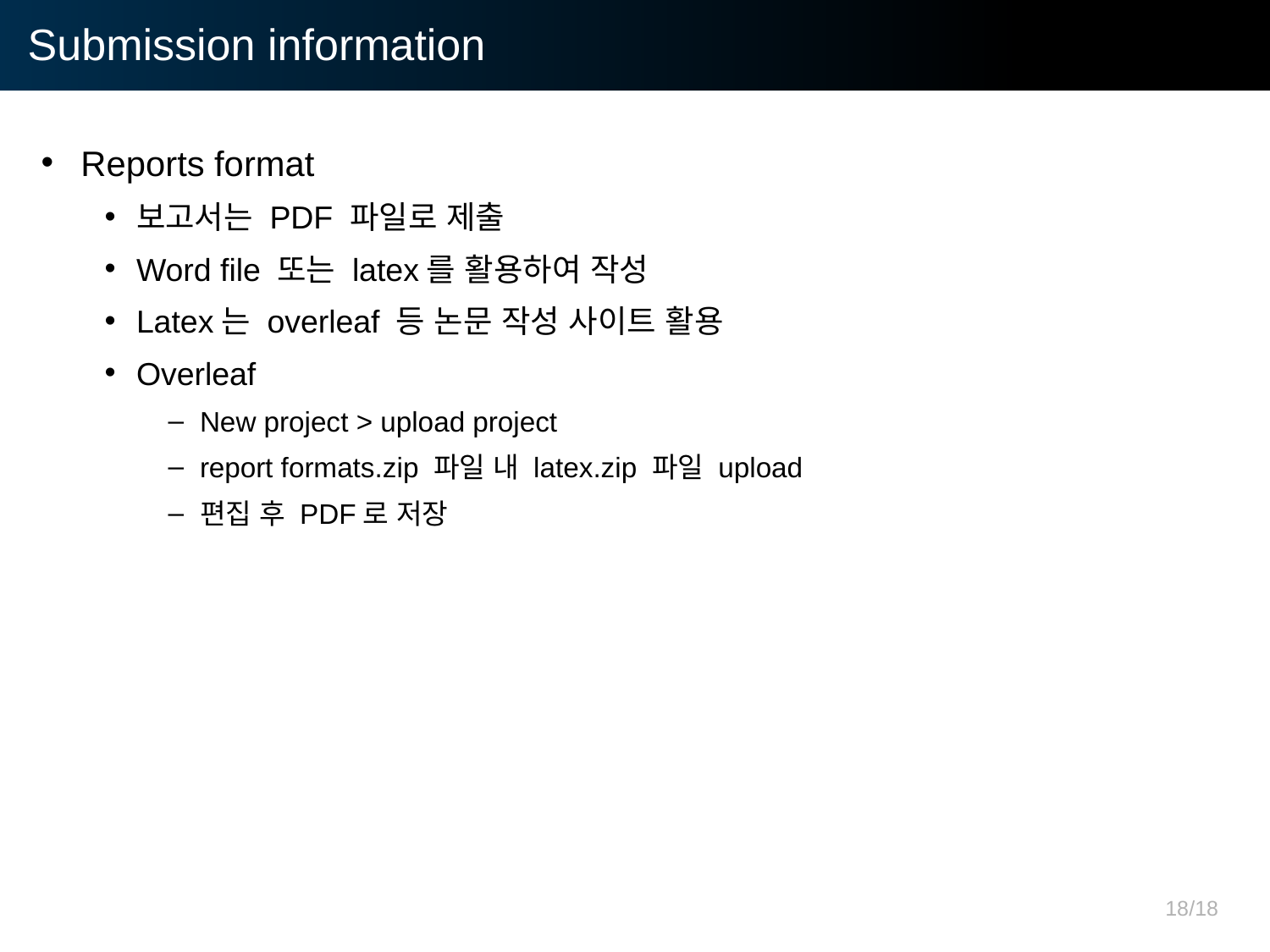

# Submission information
Reports format
보고서는 PDF 파일로 제출
Word file 또는 latex를 활용하여 작성
Latex는 overleaf 등 논문 작성 사이트 활용
Overleaf
New project > upload project
report formats.zip 파일 내 latex.zip 파일 upload
편집 후 PDF로 저장

18/18